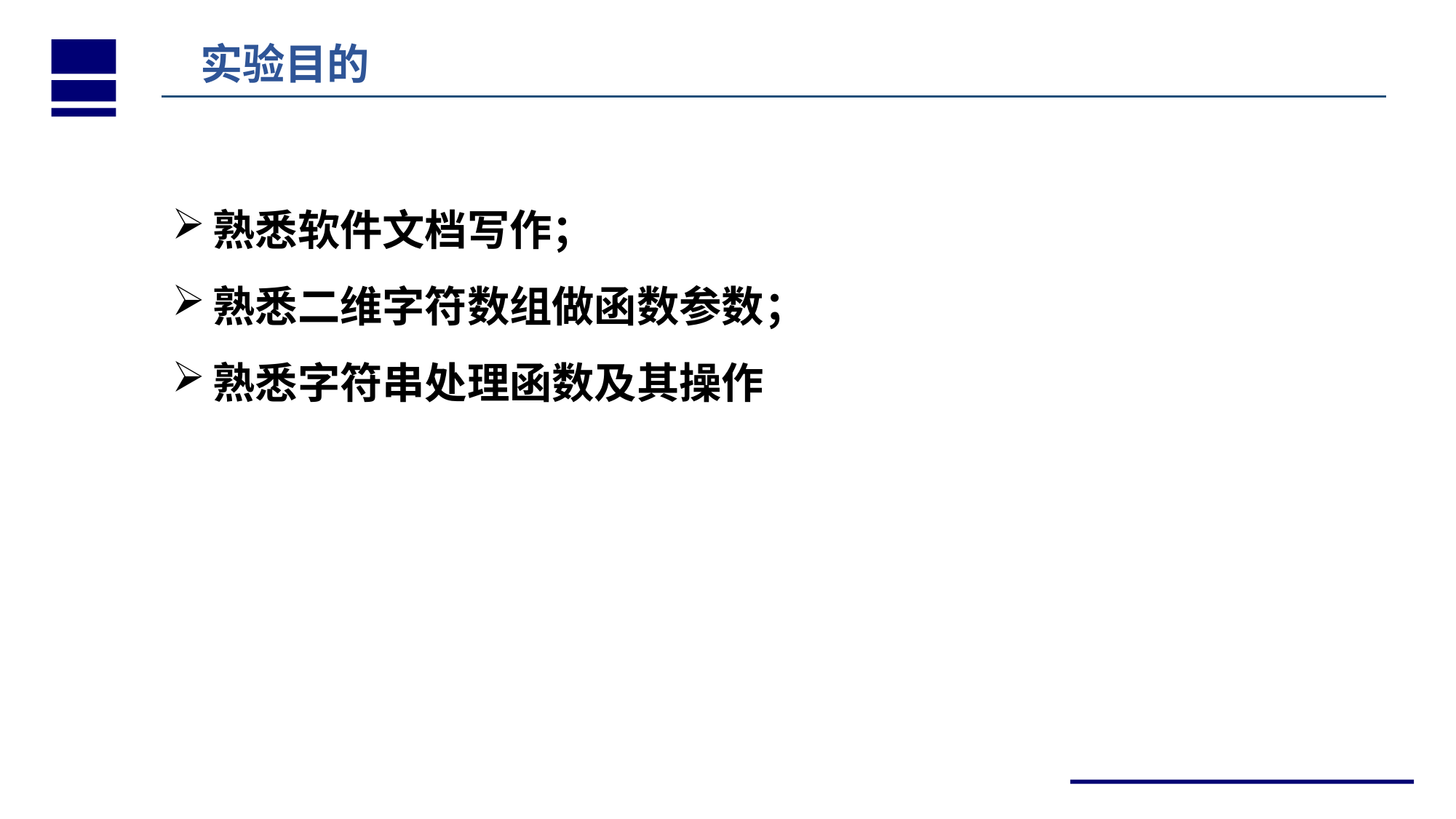

实验目的
熟悉软件文档写作；
熟悉二维字符数组做函数参数；
熟悉字符串处理函数及其操作